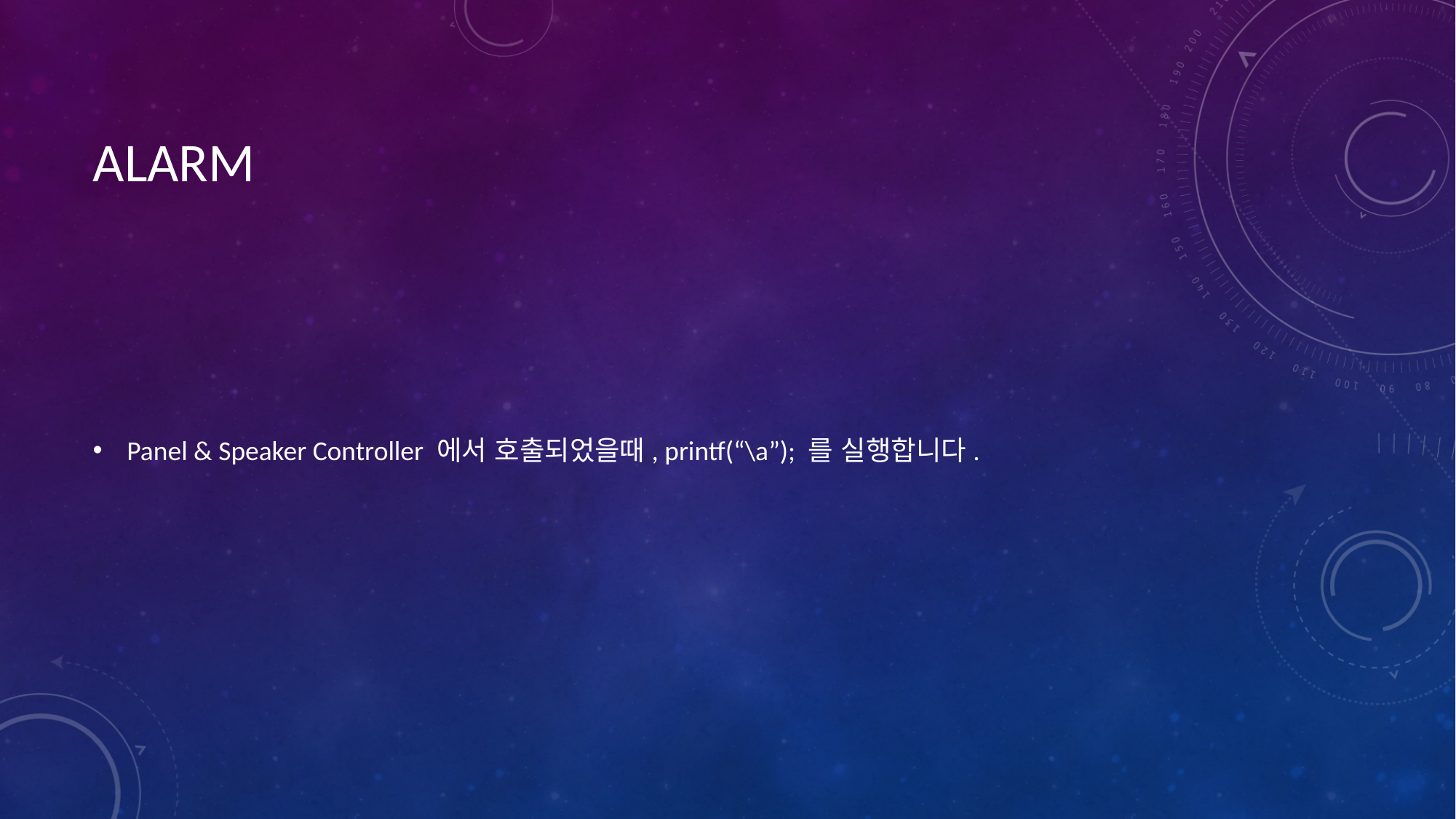

# Alarm
Panel & Speaker Controller 에서 호출되었을때, printf(“\a”); 를 실행합니다.